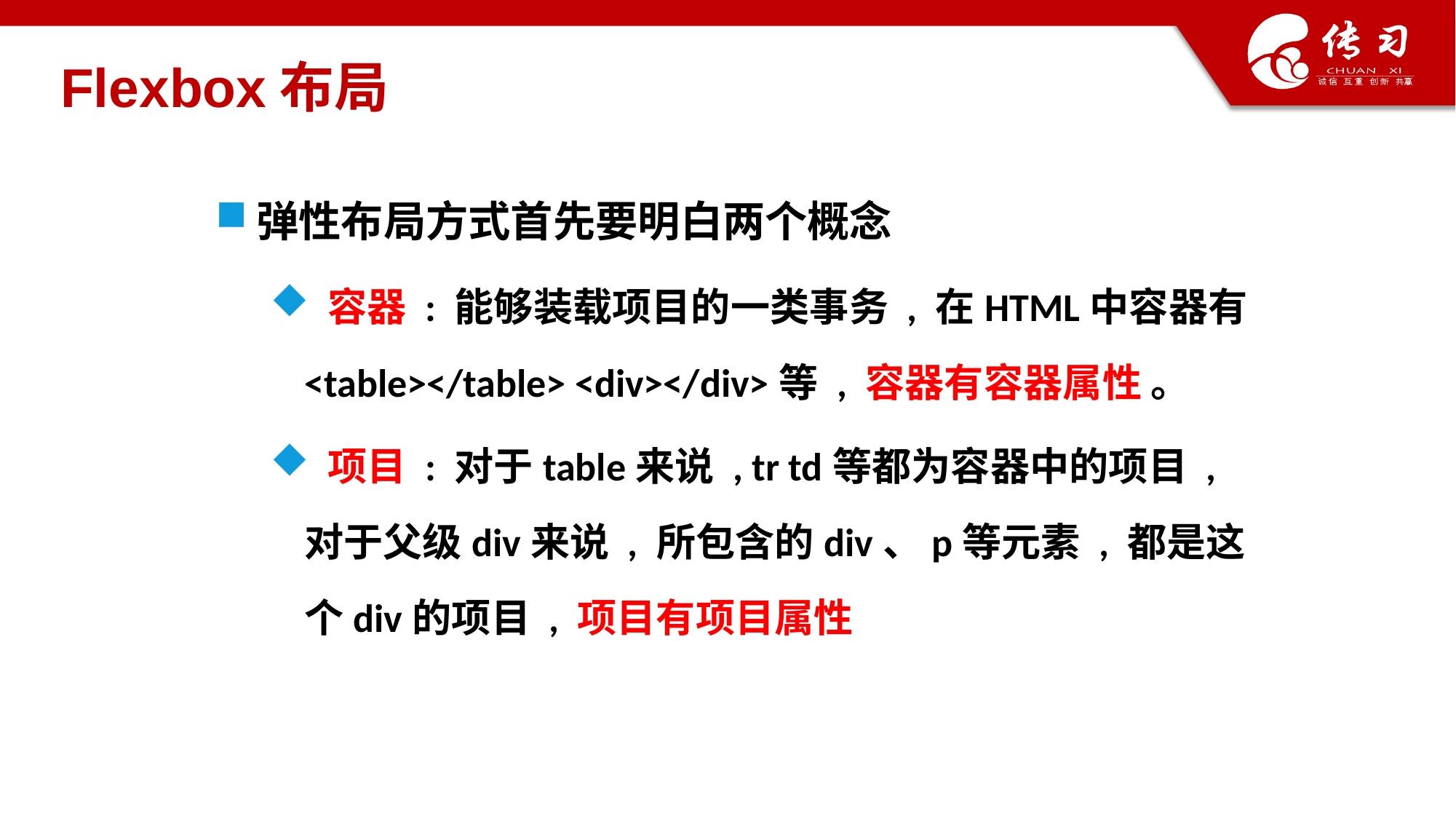

# Flexbox布局
弹性布局方式首先要明白两个概念
 容器 : 能够装载项目的一类事务 , 在HTML中容器有<table></table> <div></div>等 , 容器有容器属性 。
 项目 : 对于table来说 , tr td等都为容器中的项目 , 对于父级div来说 , 所包含的div、p等元素 , 都是这个div的项目 , 项目有项目属性